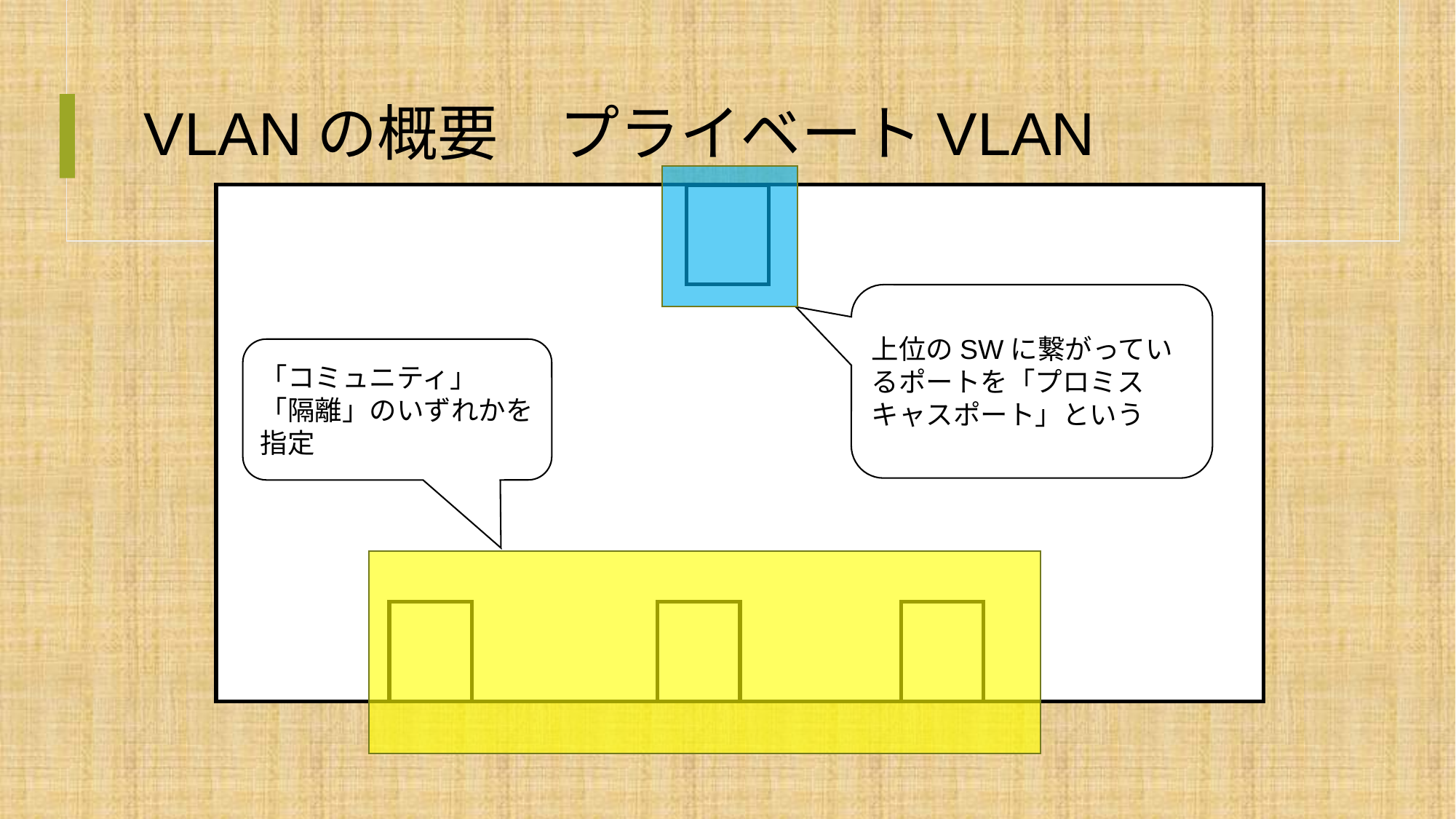

# VLANの概要　プライベートVLAN

上位のSWに繋がっているポートを「プロミスキャスポート」という
「コミュニティ」
「隔離」のいずれかを指定